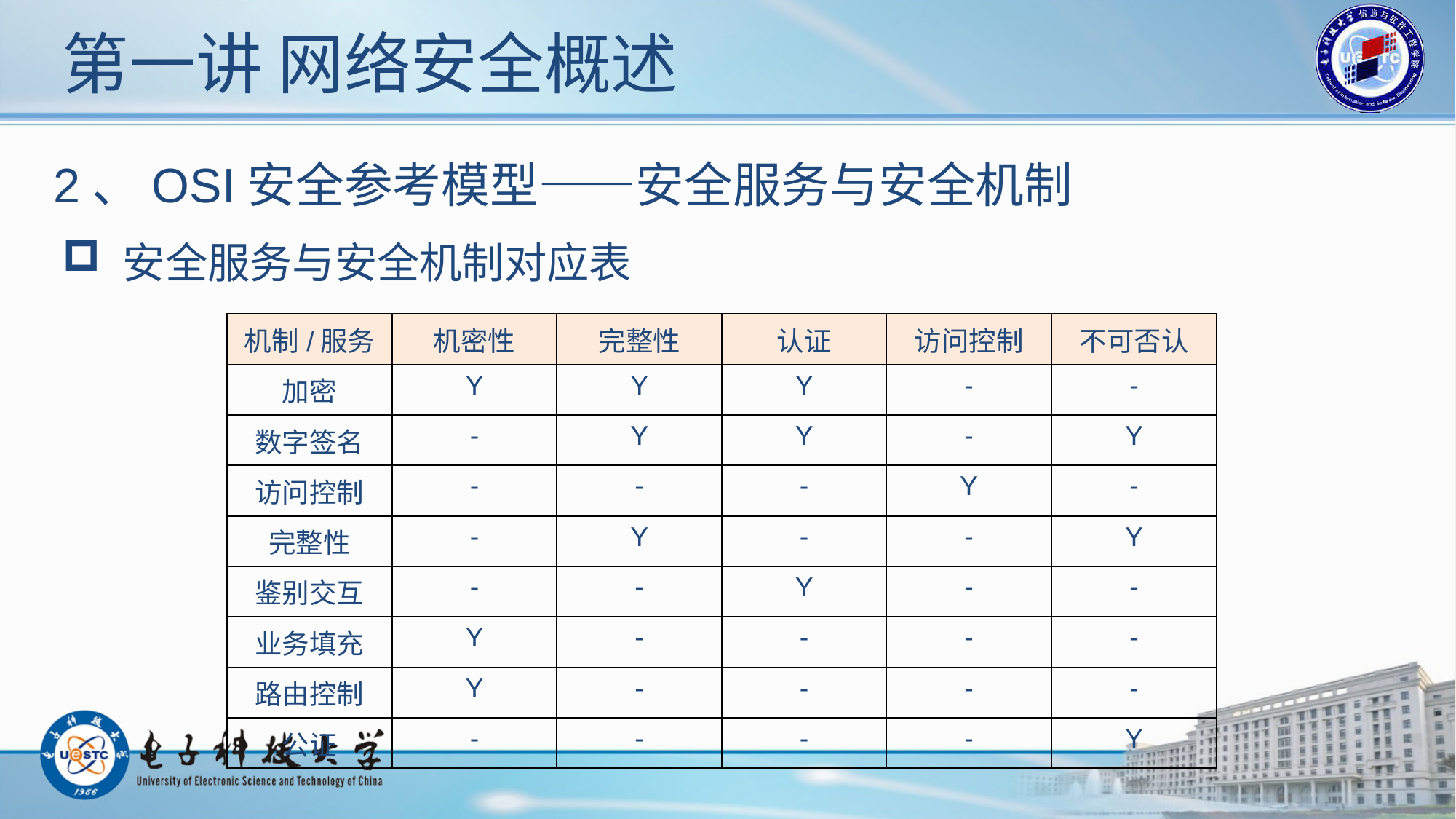

# 第一讲 网络安全概述
2、OSI安全参考模型——安全服务与安全机制
 安全服务与安全机制对应表
| 机制/服务 | 机密性 | 完整性 | 认证 | 访问控制 | 不可否认 |
| --- | --- | --- | --- | --- | --- |
| 加密 | Y | Y | Y | - | - |
| 数字签名 | - | Y | Y | - | Y |
| 访问控制 | - | - | - | Y | - |
| 完整性 | - | Y | - | - | Y |
| 鉴别交互 | - | - | Y | - | - |
| 业务填充 | Y | - | - | - | - |
| 路由控制 | Y | - | - | - | - |
| 公证 | - | - | - | - | Y |